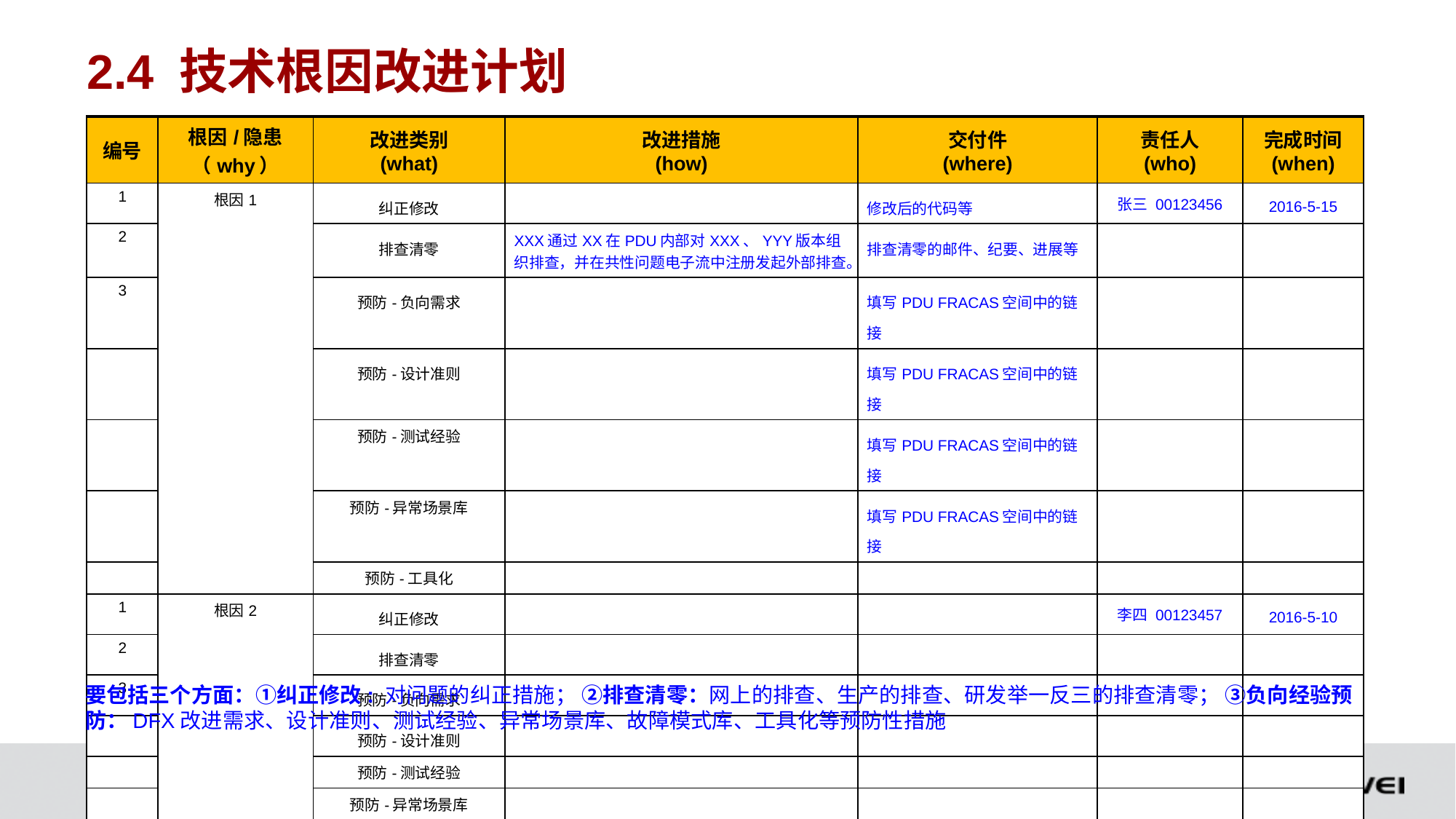

# 2.4 技术根因改进计划
| 编号 | 根因/隐患 （why） | 改进类别 (what) | 改进措施 (how) | 交付件 (where) | 责任人 (who) | 完成时间 (when) |
| --- | --- | --- | --- | --- | --- | --- |
| 1 | 根因1 | 纠正修改 |  | 修改后的代码等 | 张三 00123456 | 2016-5-15 |
| 2 |  | 排查清零 | XXX通过XX在PDU内部对XXX、YYY版本组织排查，并在共性问题电子流中注册发起外部排查。 | 排查清零的邮件、纪要、进展等 |  |  |
| 3 |  | 预防-负向需求 |  | 填写PDU FRACAS空间中的链接 |  |  |
|  |  | 预防-设计准则 |  | 填写PDU FRACAS空间中的链接 |  |  |
|  |  | 预防-测试经验 |  | 填写PDU FRACAS空间中的链接 |  |  |
|  |  | 预防-异常场景库 |  | 填写PDU FRACAS空间中的链接 |  |  |
|  |  | 预防-工具化 |  |  |  |  |
| 1 | 根因2 | 纠正修改 |  |  | 李四 00123457 | 2016-5-10 |
| 2 |  | 排查清零 |  |  |  |  |
| 3 |  | 预防-负向需求 |  |  |  |  |
|  |  | 预防-设计准则 |  |  |  |  |
|  |  | 预防-测试经验 |  |  |  |  |
|  |  | 预防-异常场景库 |  |  |  |  |
|  |  | 预防-工具化 |  |  |  |  |
要包括三个方面：①纠正修改: 对问题的纠正措施； ②排查清零：网上的排查、生产的排查、研发举一反三的排查清零； ③负向经验预防：DFX改进需求、设计准则、测试经验、异常场景库、故障模式库、工具化等预防性措施